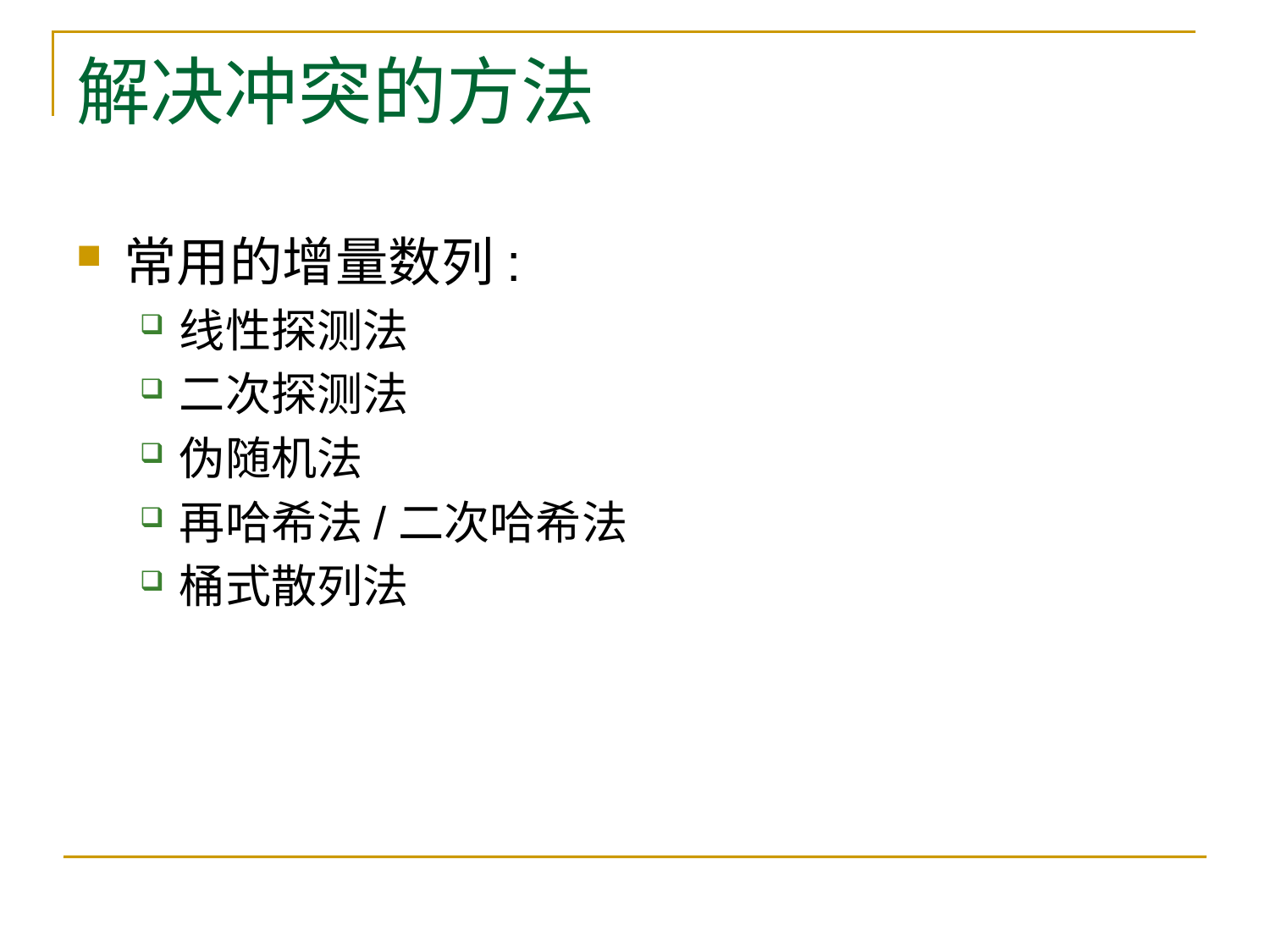

# 解决冲突的方法
常用的增量数列:
线性探测法
二次探测法
伪随机法
再哈希法/二次哈希法
桶式散列法